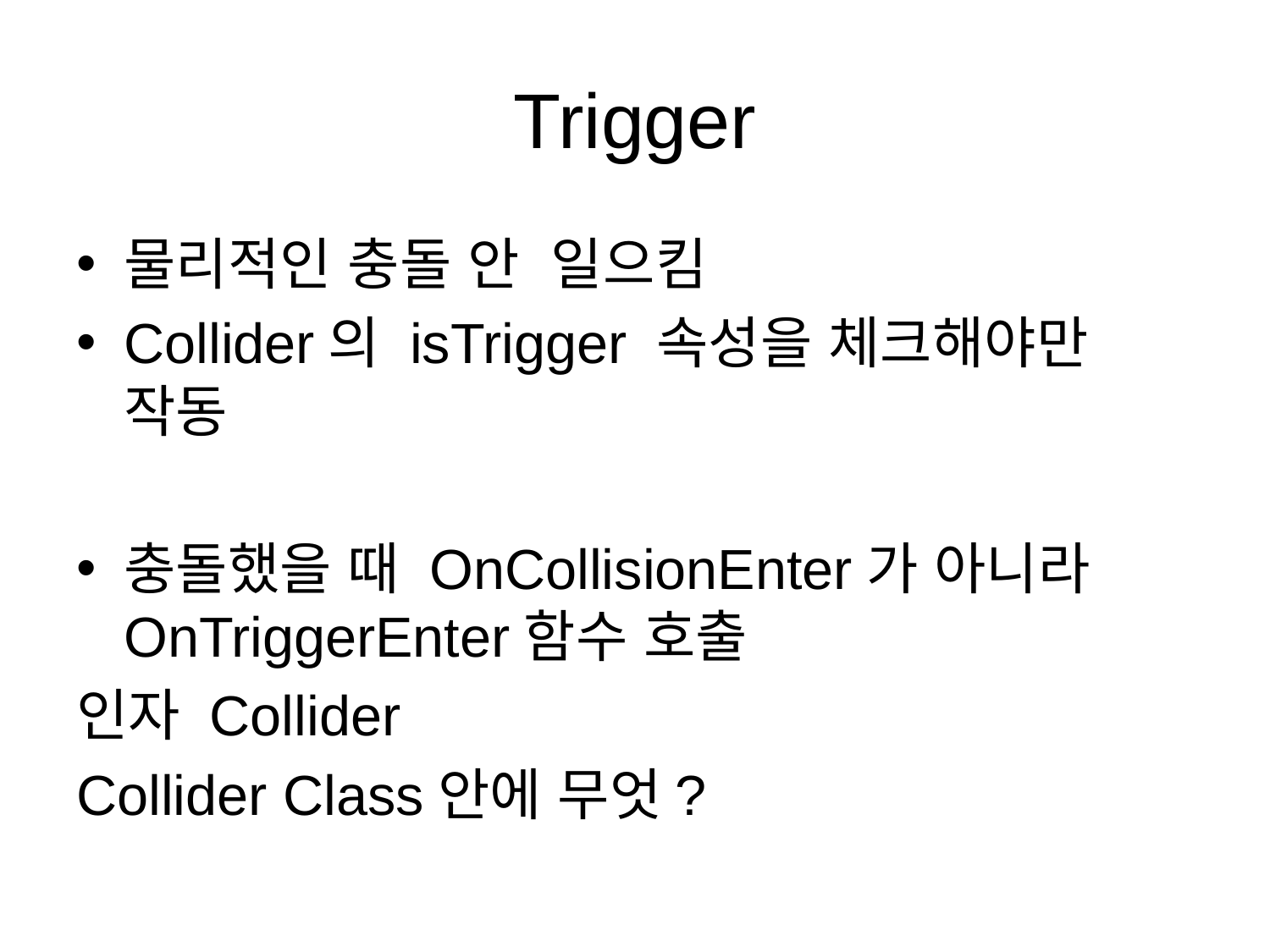

# Trigger
물리적인 충돌 안  일으킴
Collider의 isTrigger 속성을 체크해야만 작동

충돌했을 때 OnCollisionEnter가 아니라OnTriggerEnter함수 호출
인자 Collider
Collider Class안에 무엇?